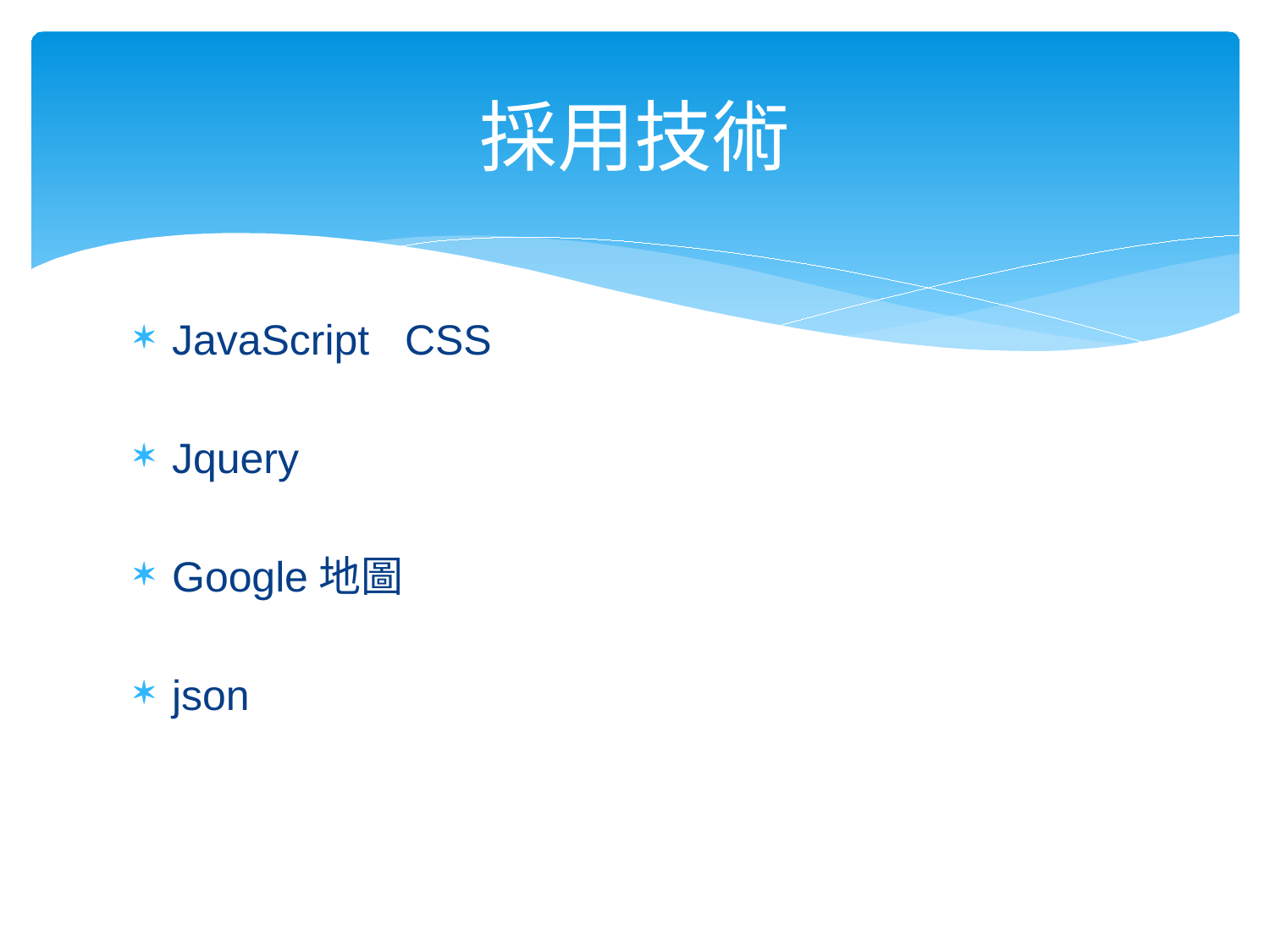

# 採用技術
JavaScript   CSS

Jquery

Google地圖

json